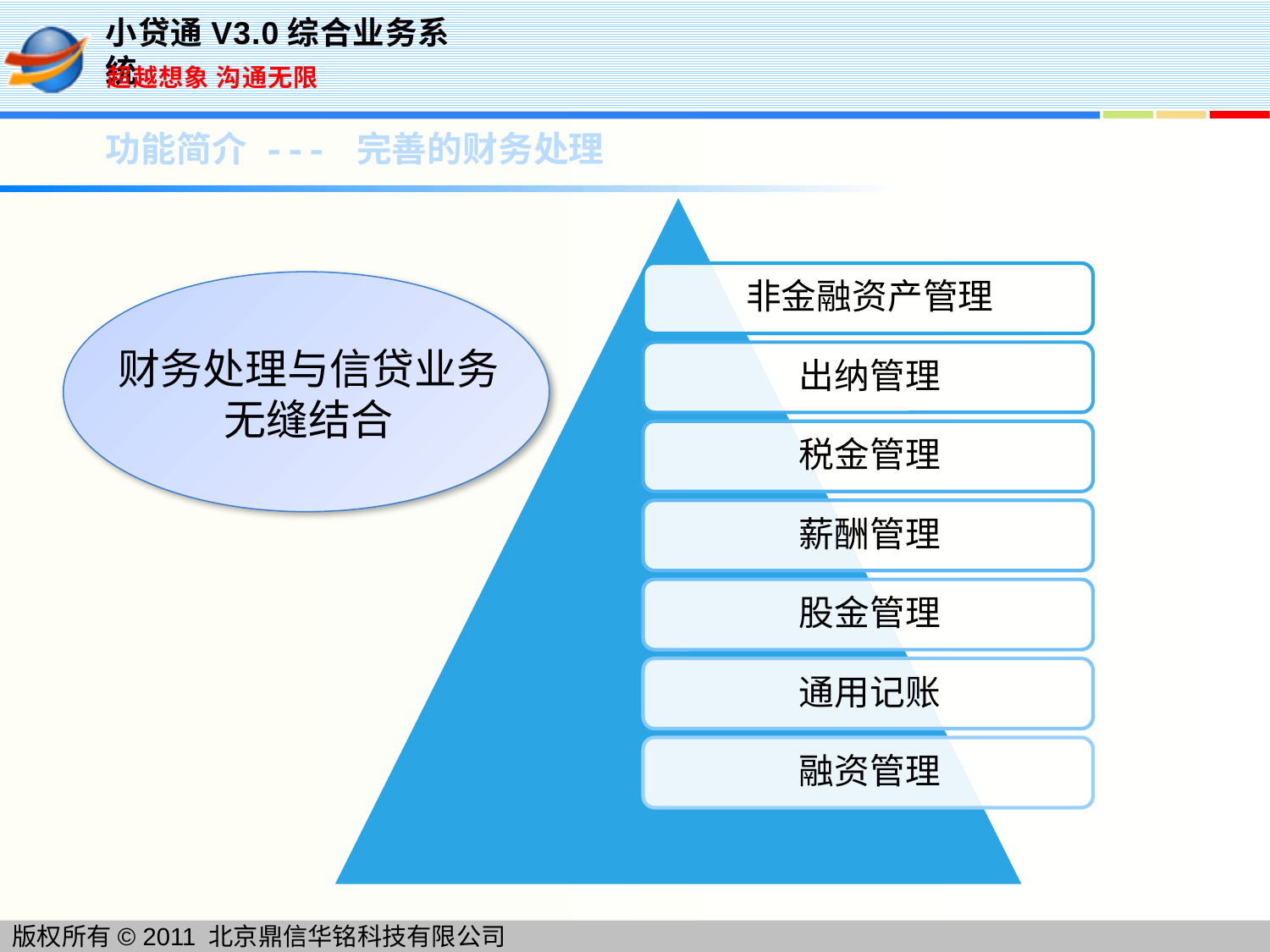

功能简介 --- 完善的财务处理
非金融资产管理
出纳管理
税金管理
薪酬管理
股金管理
通用记账
融资管理

财务处理与信贷业务无缝结合